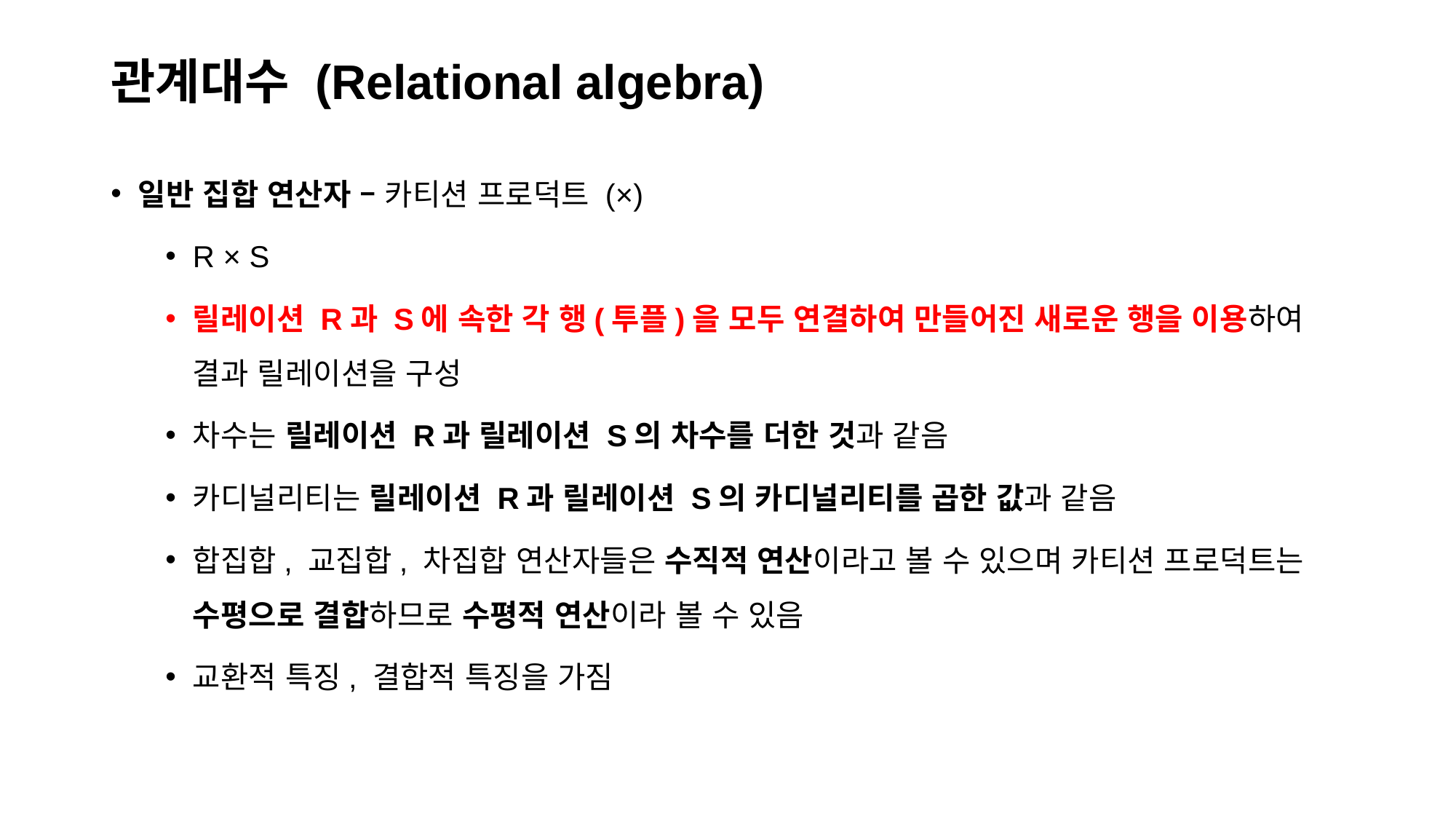

# 관계대수 (Relational algebra)
일반 집합 연산자 – 카티션 프로덕트 (×)
R × S
릴레이션 R과 S에 속한 각 행(투플)을 모두 연결하여 만들어진 새로운 행을 이용하여 결과 릴레이션을 구성
차수는 릴레이션 R과 릴레이션 S의 차수를 더한 것과 같음
카디널리티는 릴레이션 R과 릴레이션 S의 카디널리티를 곱한 값과 같음
합집합, 교집합, 차집합 연산자들은 수직적 연산이라고 볼 수 있으며 카티션 프로덕트는 수평으로 결합하므로 수평적 연산이라 볼 수 있음
교환적 특징, 결합적 특징을 가짐